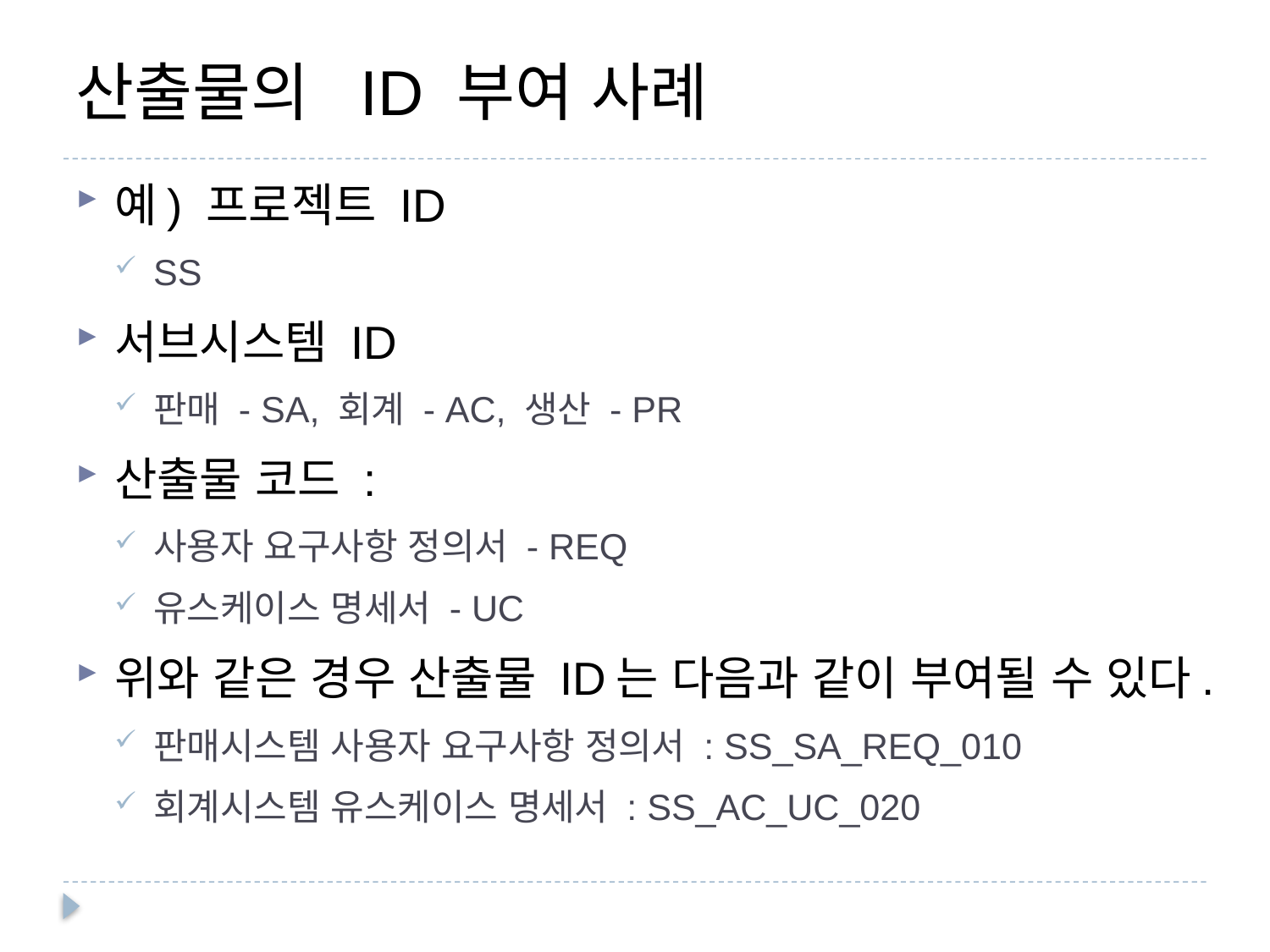

# 산출물의  ID 부여 사례
예) 프로젝트 ID
SS
서브시스템 ID
판매 - SA, 회계 - AC, 생산 - PR
산출물 코드 :
사용자 요구사항 정의서 - REQ
유스케이스 명세서 - UC
위와 같은 경우 산출물 ID는 다음과 같이 부여될 수 있다.
판매시스템 사용자 요구사항 정의서 : SS_SA_REQ_010
회계시스템 유스케이스 명세서 : SS_AC_UC_020